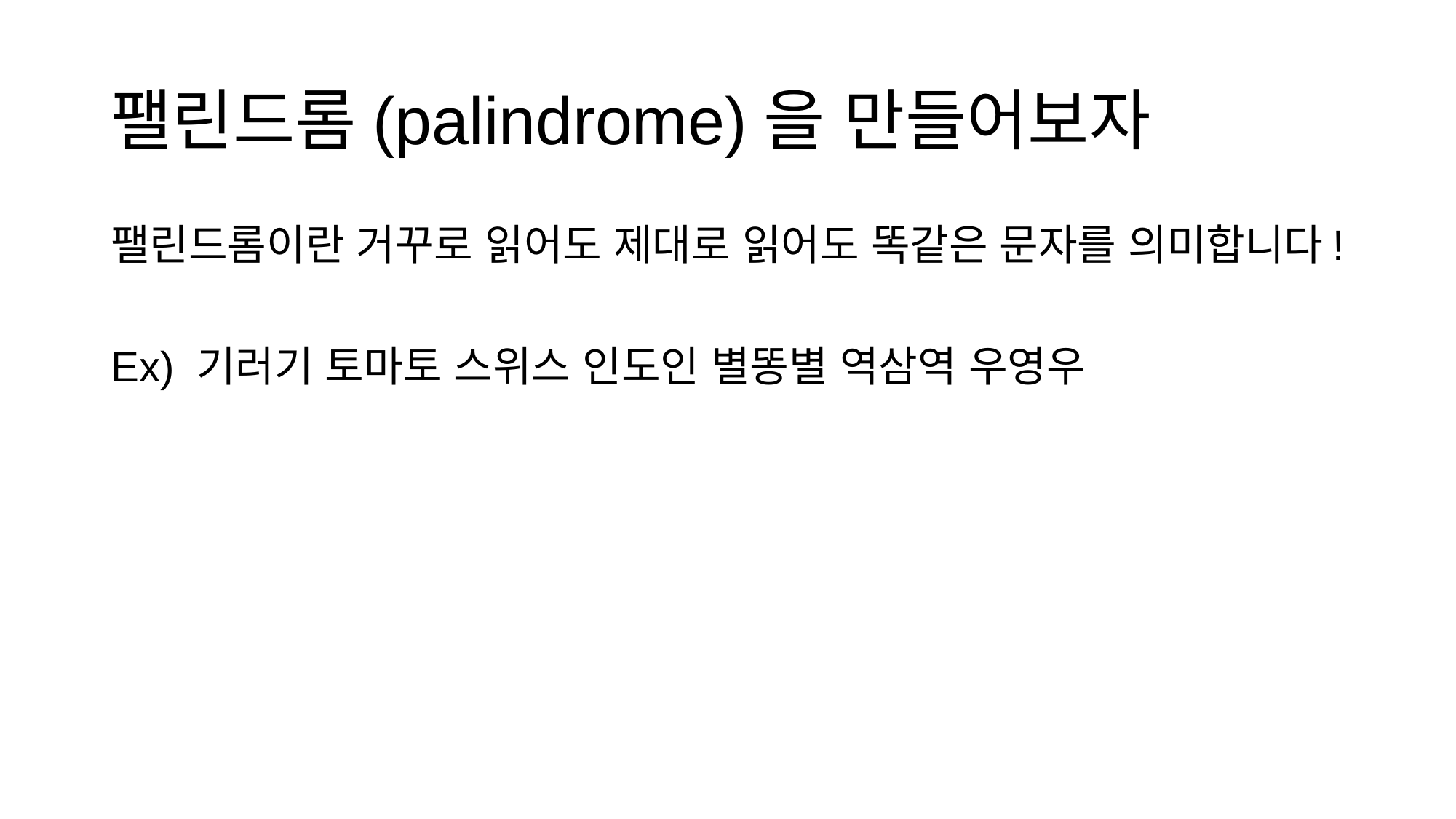

# 팰린드롬(palindrome)을 만들어보자
팰린드롬이란 거꾸로 읽어도 제대로 읽어도 똑같은 문자를 의미합니다!

Ex) 기러기 토마토 스위스 인도인 별똥별 역삼역 우영우